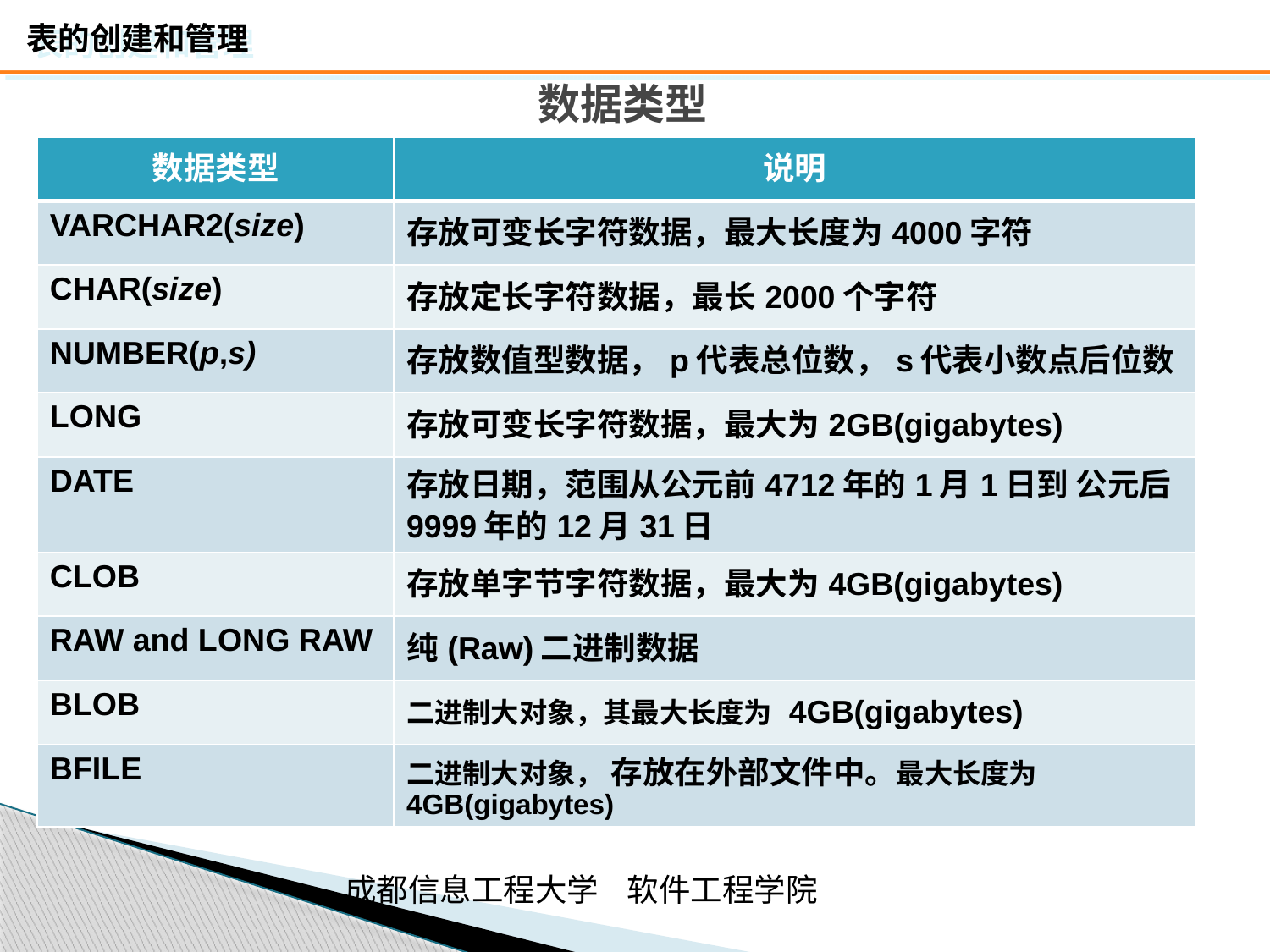

# 数据类型
| 数据类型 | 说明 |
| --- | --- |
| VARCHAR2(size) | 存放可变长字符数据，最大长度为4000字符 |
| CHAR(size) | 存放定长字符数据，最长2000个字符 |
| NUMBER(p,s) | 存放数值型数据，p代表总位数，s代表小数点后位数 |
| LONG | 存放可变长字符数据，最大为2GB(gigabytes) |
| DATE | 存放日期，范围从公元前4712年的1月1日到 公元后9999年的12月31日 |
| CLOB | 存放单字节字符数据，最大为4GB(gigabytes) |
| RAW and LONG RAW | 纯(Raw)二进制数据 |
| BLOB | 二进制大对象，其最大长度为 4GB(gigabytes) |
| BFILE | 二进制大对象， 存放在外部文件中。最大长度为4GB(gigabytes) |